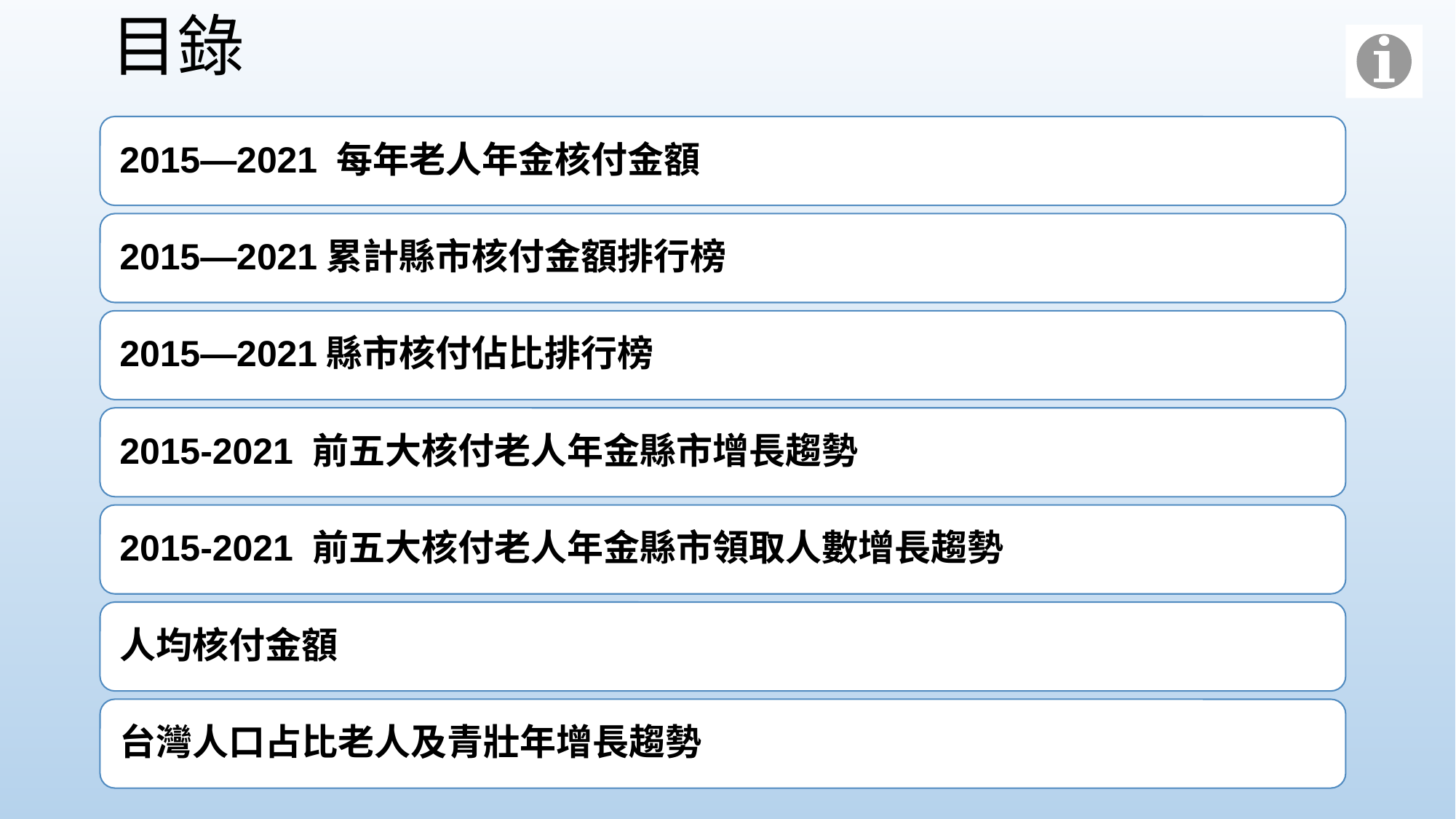

# 目錄

2015—2021 每年老人年金核付金額
2015—2021累計縣市核付金額排行榜
2015—2021縣市核付佔比排行榜
2015-2021 前五大核付老人年金縣市增長趨勢
2015-2021 前五大核付老人年金縣市領取人數增長趨勢
人均核付金額
台灣人口占比老人及青壯年增長趨勢